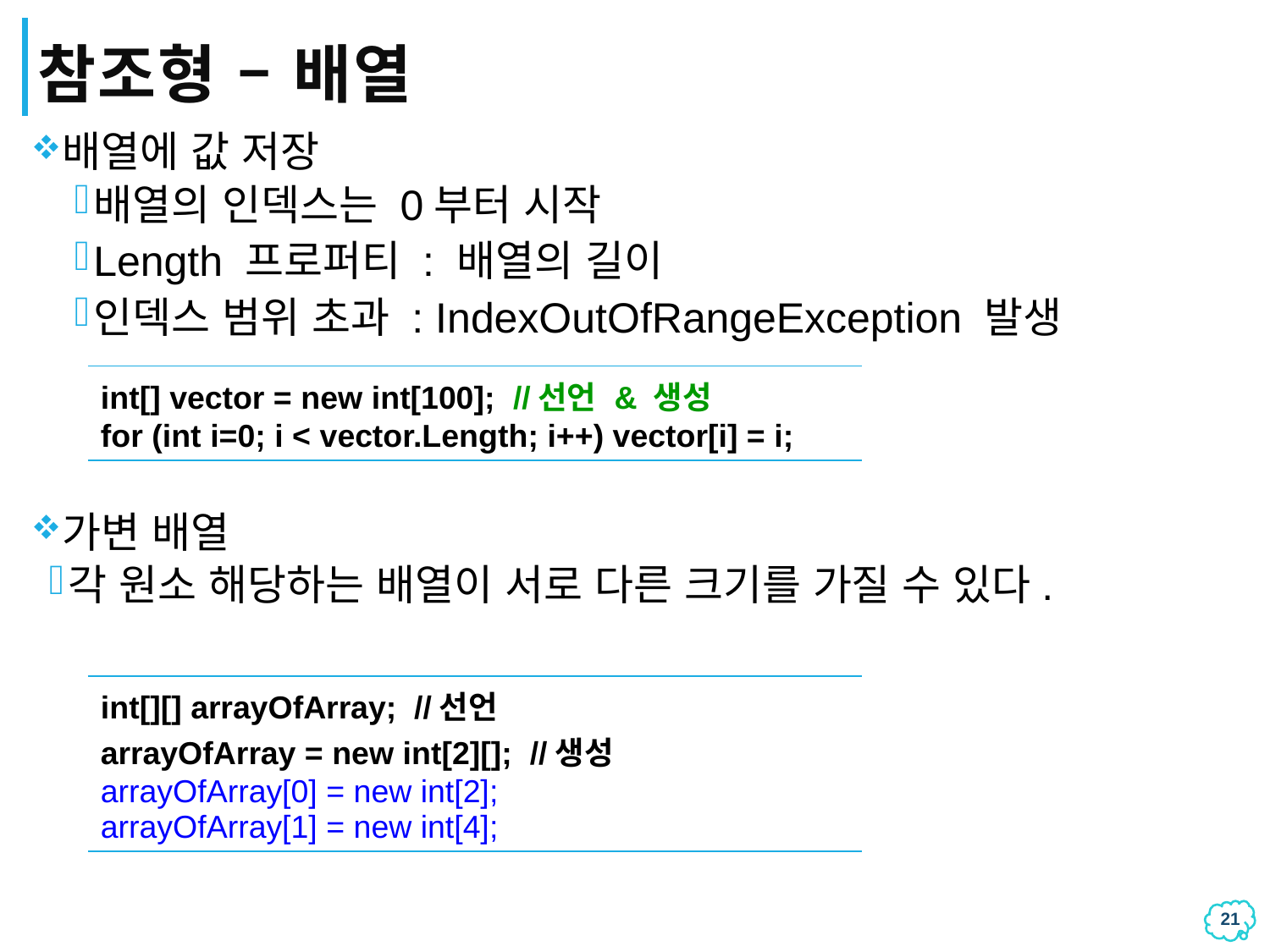

# 참조형 – 배열
배열에 값 저장
배열의 인덱스는 0부터 시작
Length 프로퍼티 : 배열의 길이
인덱스 범위 초과 : IndexOutOfRangeException 발생

가변 배열
각 원소 해당하는 배열이 서로 다른 크기를 가질 수 있다.
| int[] vector = new int[100]; //선언 & 생성 for (int i=0; i < vector.Length; i++) vector[i] = i; |
| --- |
| int[][] arrayOfArray; //선언 arrayOfArray = new int[2][]; //생성 arrayOfArray[0] = new int[2]; arrayOfArray[1] = new int[4]; |
| --- |
21